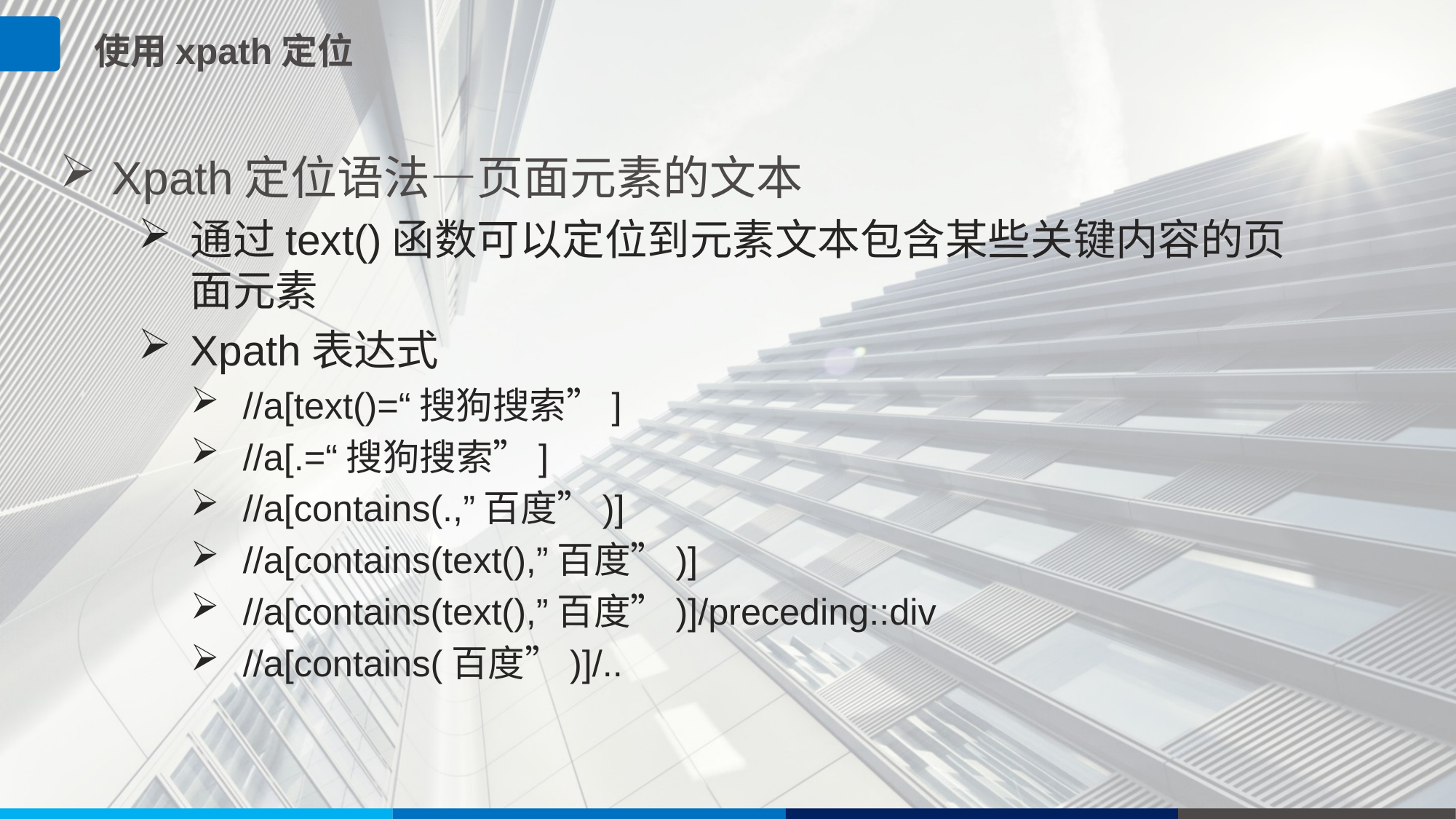

使用xpath定位
Xpath定位语法—页面元素的文本
通过text()函数可以定位到元素文本包含某些关键内容的页面元素
Xpath表达式
//a[text()=“搜狗搜索”]
//a[.=“搜狗搜索”]
//a[contains(.,”百度”)]
//a[contains(text(),”百度”)]
//a[contains(text(),”百度”)]/preceding::div
//a[contains(百度”)]/..